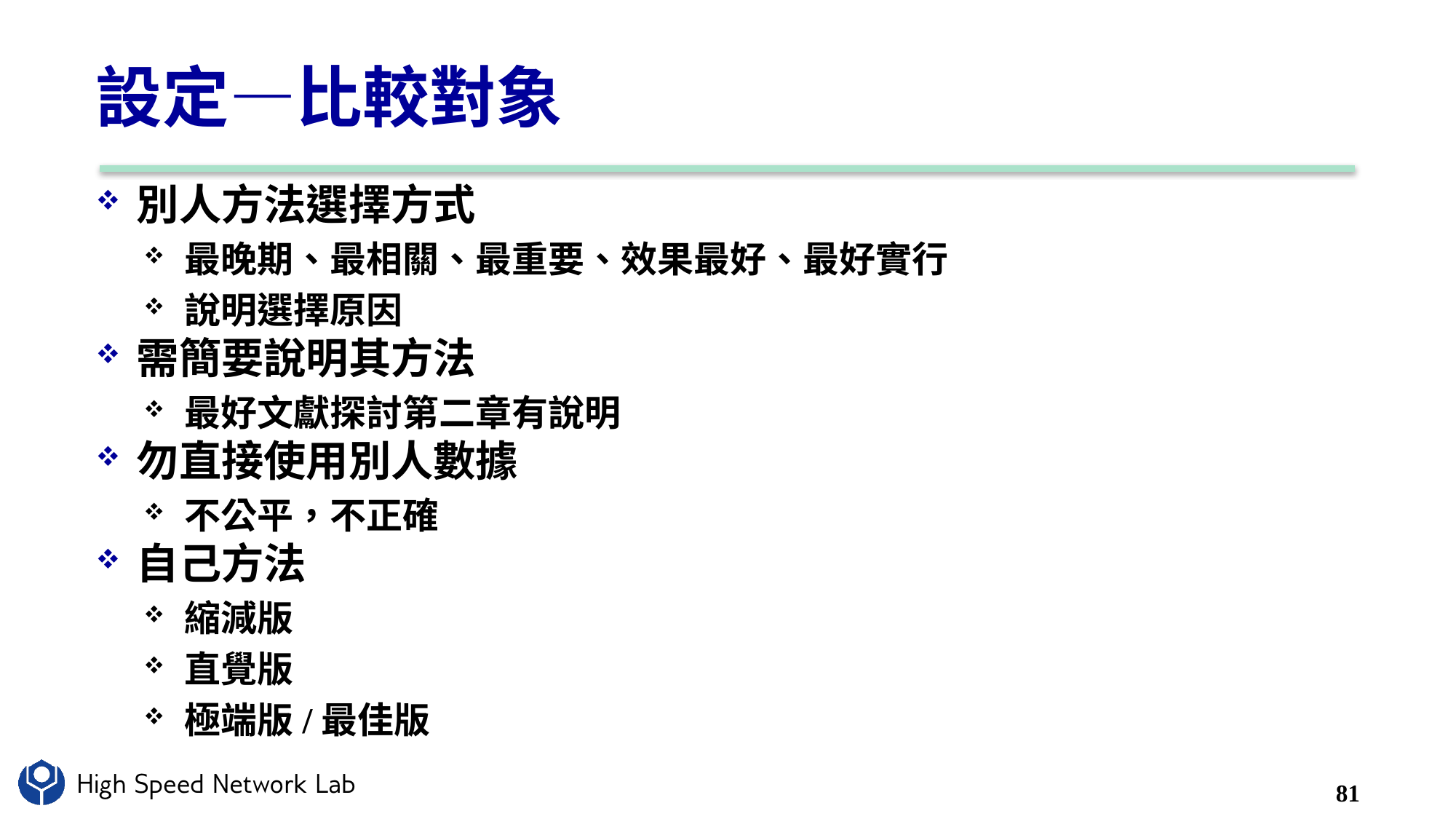

# 設定—比較對象
別人方法選擇方式
最晚期、最相關、最重要、效果最好、最好實行
說明選擇原因
需簡要說明其方法
最好文獻探討第二章有說明
勿直接使用別人數據
不公平，不正確
自己方法
縮減版
直覺版
極端版/最佳版

81